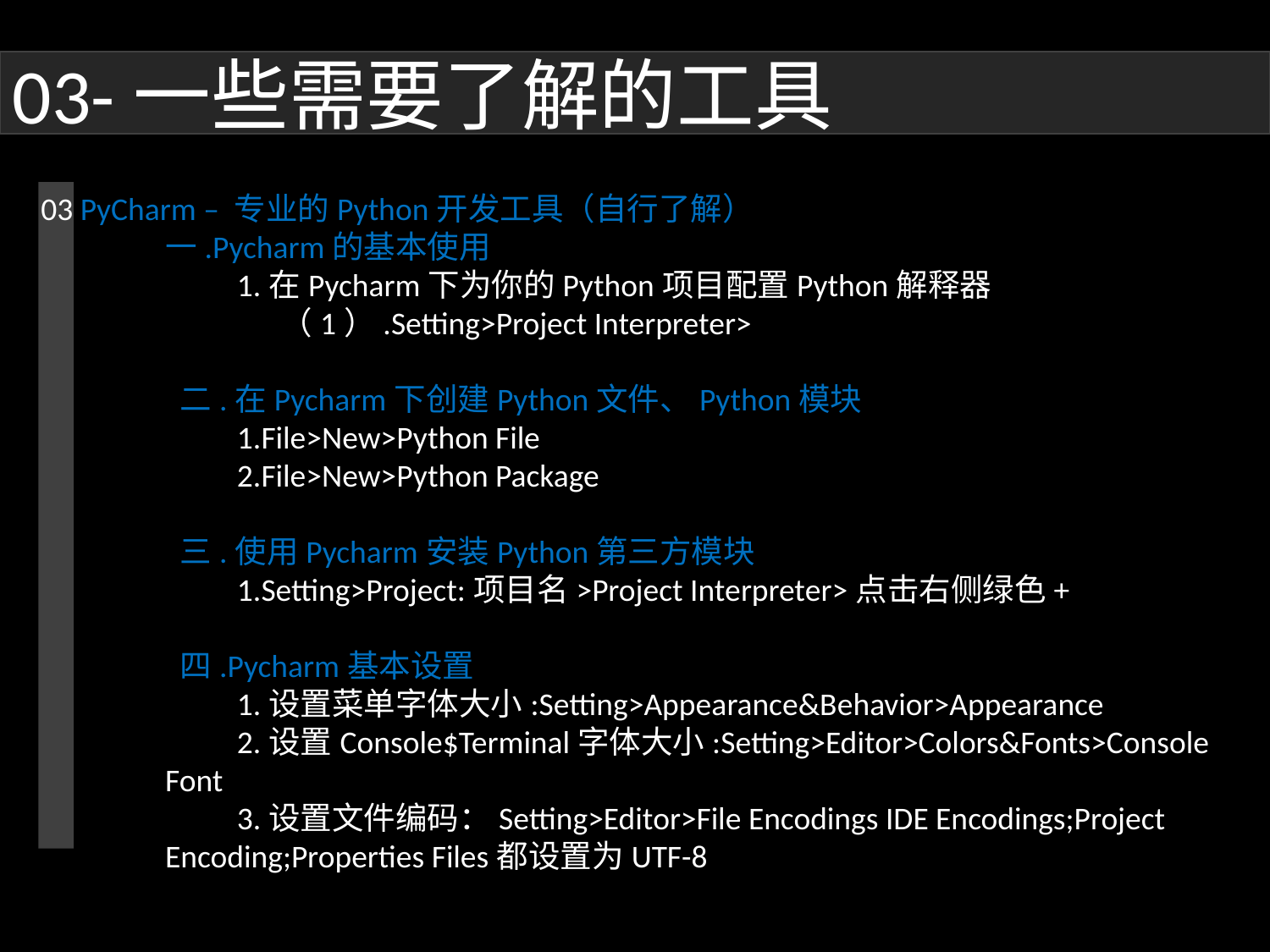

03-一些需要了解的工具
03 PyCharm – 专业的Python开发工具（自行了解）
一.Pycharm的基本使用
          1.在Pycharm下为你的Python项目配置Python解释器
               （1）.Setting>Project Interpreter>

 二.在Pycharm下创建Python文件、Python模块
          1.File>New>Python File
          2.File>New>Python Package

 三.使用Pycharm安装Python第三方模块
          1.Setting>Project:项目名>Project Interpreter>点击右侧绿色+

 四.Pycharm基本设置
          1.设置菜单字体大小:Setting>Appearance&Behavior>Appearance
          2.设置Console$Terminal字体大小:Setting>Editor>Colors&Fonts>Console Font
          3.设置文件编码：Setting>Editor>File Encodings IDE Encodings;Project Encoding;Properties Files都设置为UTF-8